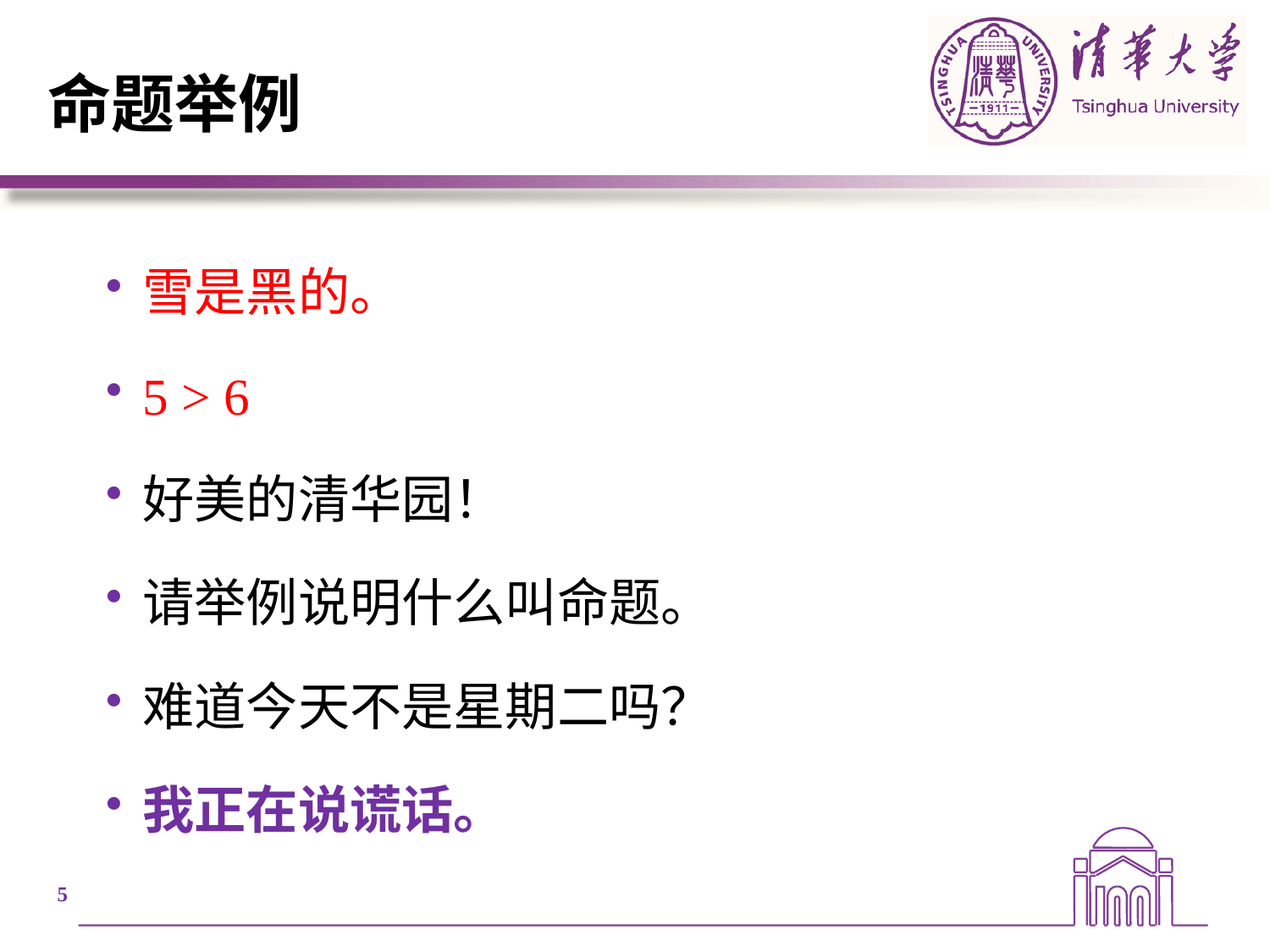

# 命题举例
雪是黑的。
5 > 6
好美的清华园！
请举例说明什么叫命题。
难道今天不是星期二吗？
我正在说谎话。